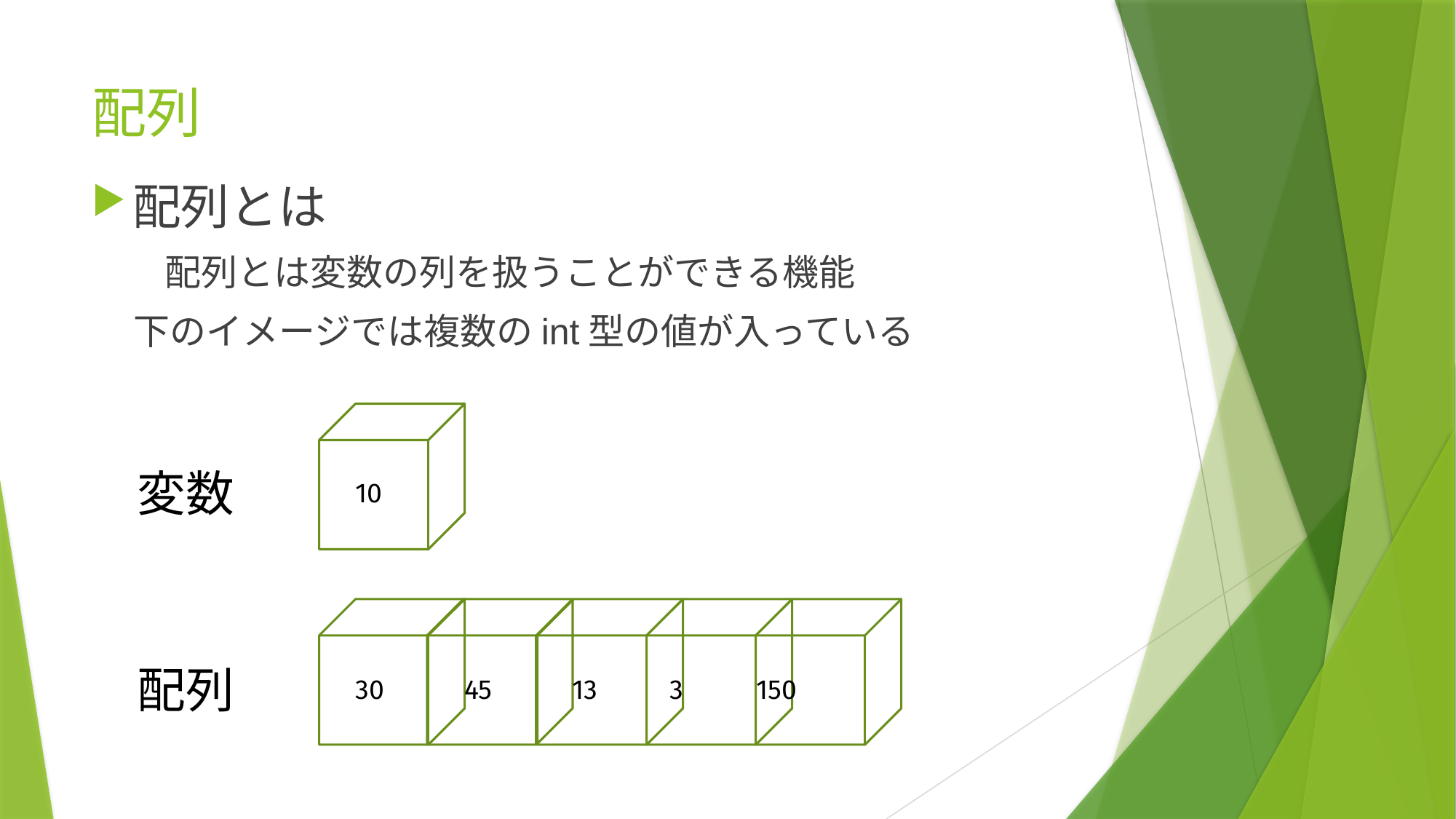

# 配列
配列とは
　　配列とは変数の列を扱うことができる機能
    下のイメージでは複数のint型の値が入っている

変数
  10

配列
30           45           13          3          150